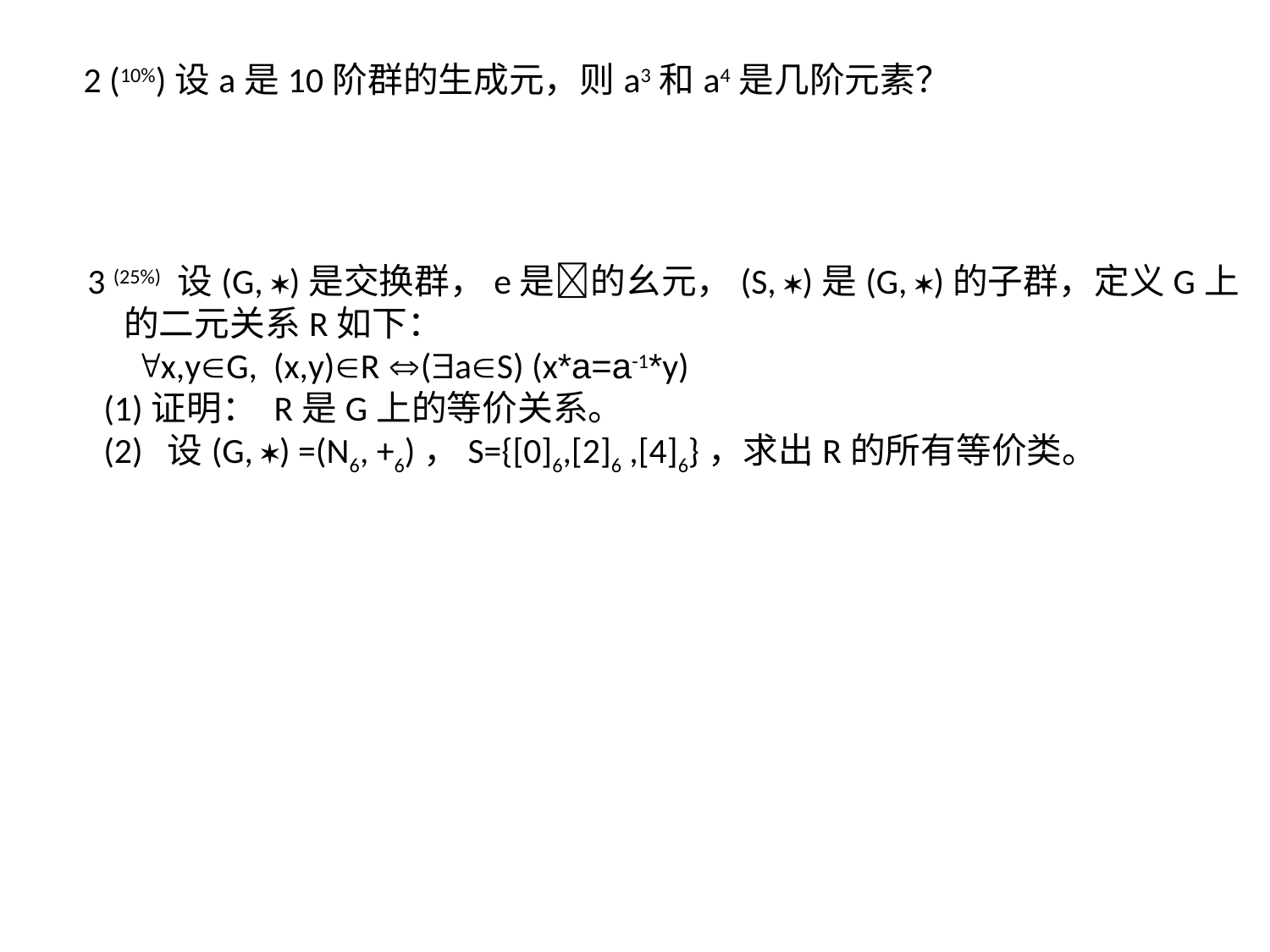

2 (10%)设a是10阶群的生成元，则a3和a4是几阶元素？
3 (25%) 设(G, ∗)是交换群，e是∗的幺元，(S, ∗)是(G, ∗)的子群，定义G上的二元关系R如下：
      ∀x,y∈G,  (x,y)∈R ⇔(∃a∈S) (x*a=a-1*y)
  (1)证明： R是G上的等价关系。
  (2)  设(G, ∗) =(N6, +6)，S={[0]6,[2]6 ,[4]6}，求出R的所有等价类。